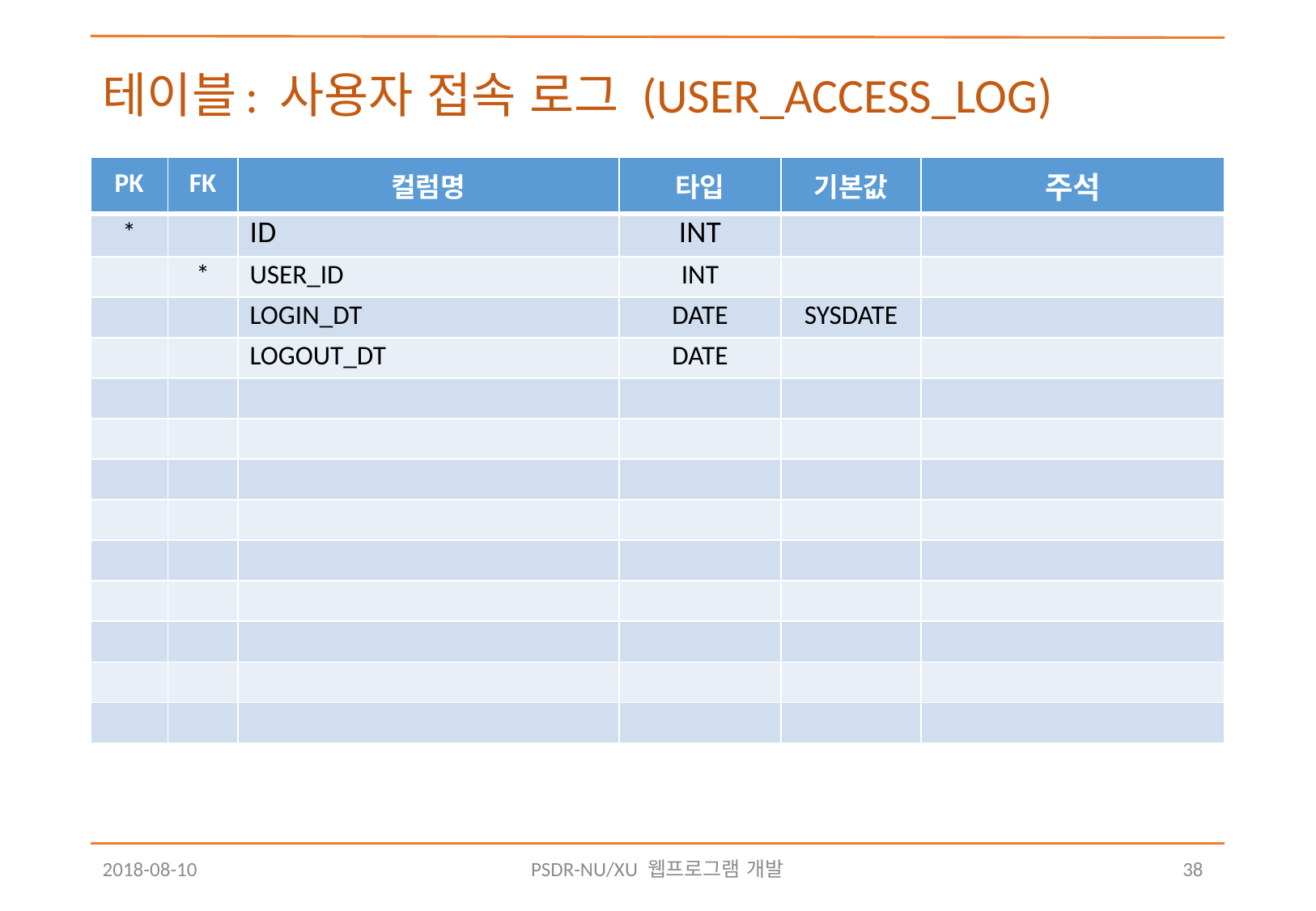

# 테이블: 사용자 접속 로그 (USER_ACCESS_LOG)
| PK | FK | 컬럼명 | 타입 | 기본값 | 주석 |
| --- | --- | --- | --- | --- | --- |
| \* |  | ID | INT |  |  |
|  | \* | USER\_ID | INT |  |  |
|  |  | LOGIN\_DT | DATE | SYSDATE |  |
|  |  | LOGOUT\_DT | DATE |  |  |
|  |  |  |  |  |  |
|  |  |  |  |  |  |
|  |  |  |  |  |  |
|  |  |  |  |  |  |
|  |  |  |  |  |  |
|  |  |  |  |  |  |
|  |  |  |  |  |  |
|  |  |  |  |  |  |
|  |  |  |  |  |  |
2018-08-10
PSDR-NU/XU 웹프로그램 개발
38